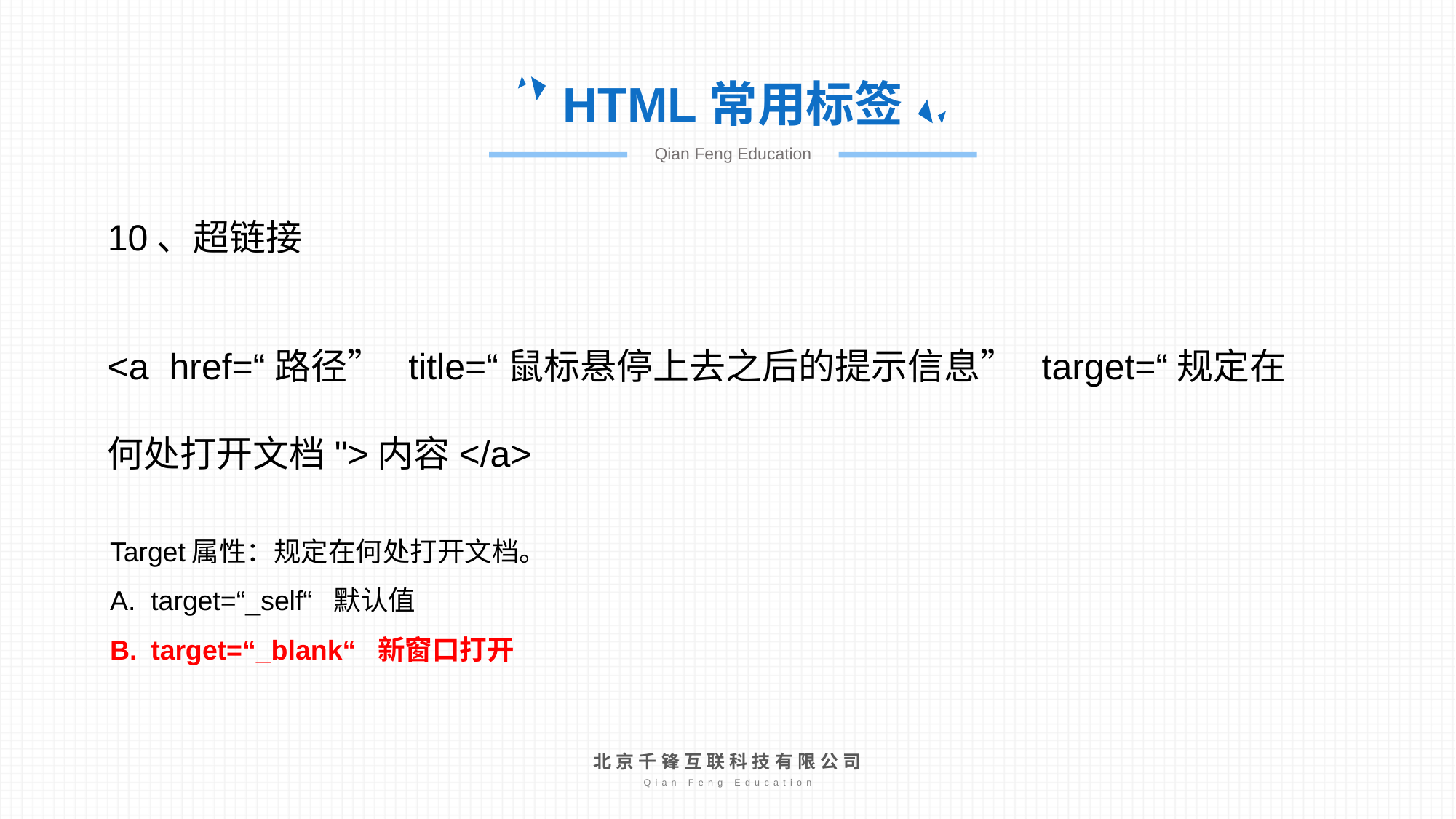

HTML常用标签

Qian Feng Education

10、超链接
<a  href=“路径”  title=“鼠标悬停上去之后的提示信息”  target=“规定在何处打开文档">内容</a>
Target属性：规定在何处打开文档。
target=“_self“  默认值
target=“_blank“  新窗口打开
北京千锋互联科技有限公司
Qian Feng Education